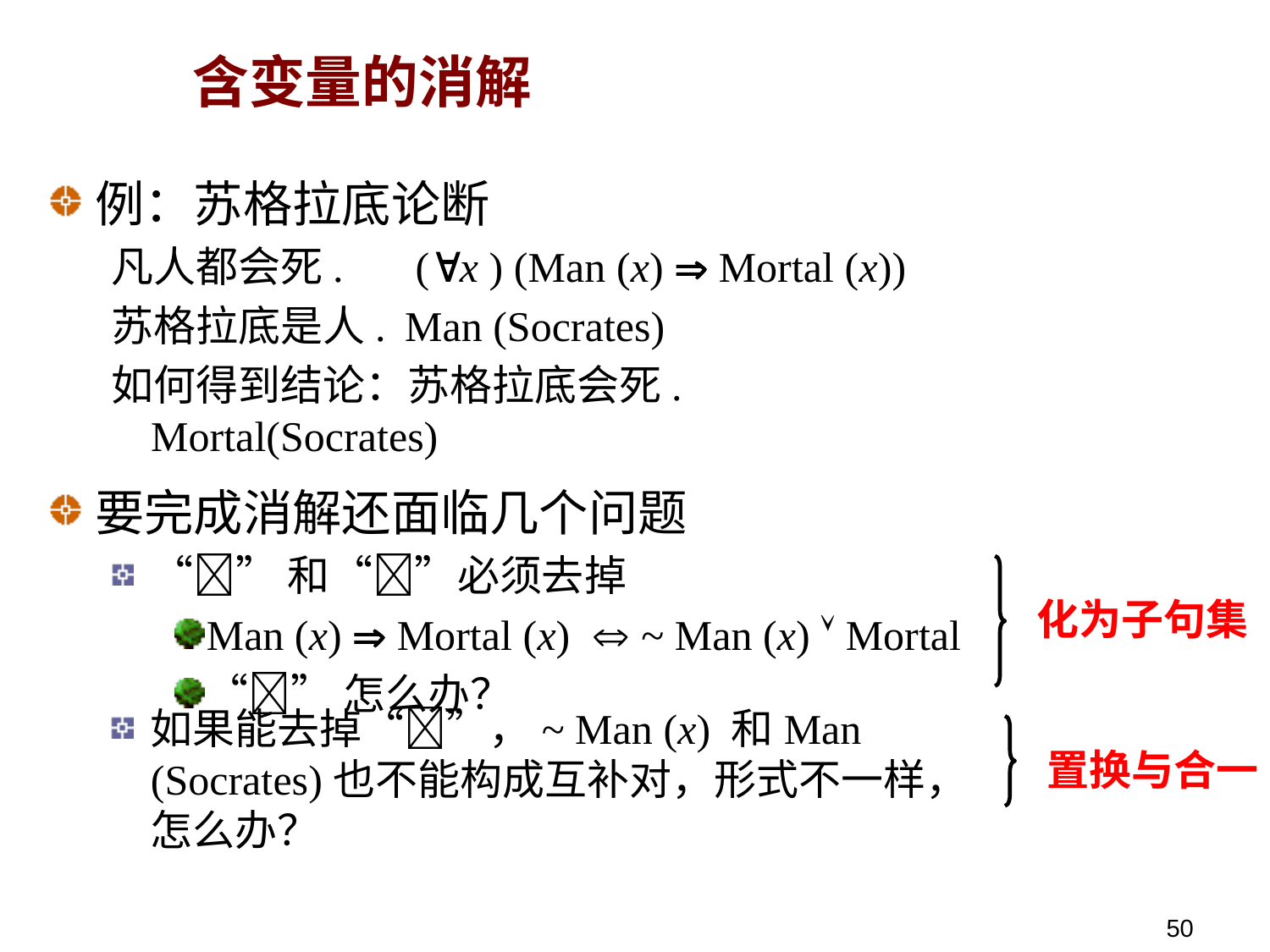

# 含变量的消解
例：苏格拉底论断
凡人都会死.	 (∀x ) (Man (x) ⇒ Mortal (x))
苏格拉底是人.	Man (Socrates)
如何得到结论：苏格拉底会死.	   Mortal(Socrates)
要完成消解还面临几个问题
“⇒”和“∀”必须去掉
Man (x) ⇒ Mortal (x)  ⇔ ~ Man (x) ∨ Mortal
“∀”怎么办？

  化为子句集
如果能去掉“∀”，~ Man (x) 和Man (Socrates)也不能构成互补对，形式不一样，怎么办？

  置换与合一
50